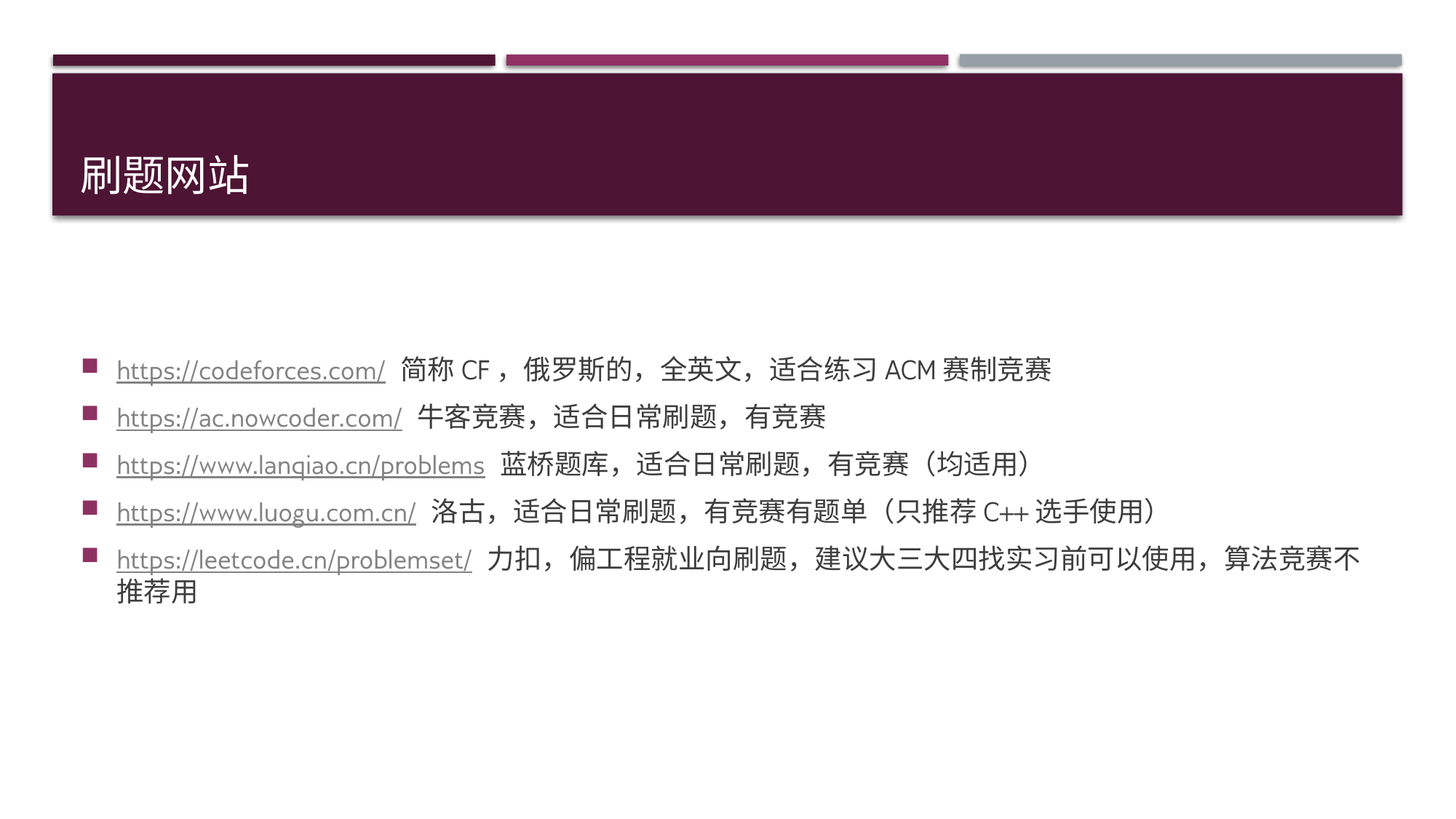

# 刷题网站
https://codeforces.com/ 简称CF，俄罗斯的，全英文，适合练习ACM赛制竞赛
https://ac.nowcoder.com/ 牛客竞赛，适合日常刷题，有竞赛
https://www.lanqiao.cn/problems 蓝桥题库，适合日常刷题，有竞赛（均适用）
https://www.luogu.com.cn/ 洛古，适合日常刷题，有竞赛有题单（只推荐C++选手使用）
https://leetcode.cn/problemset/ 力扣，偏工程就业向刷题，建议大三大四找实习前可以使用，算法竞赛不推荐用